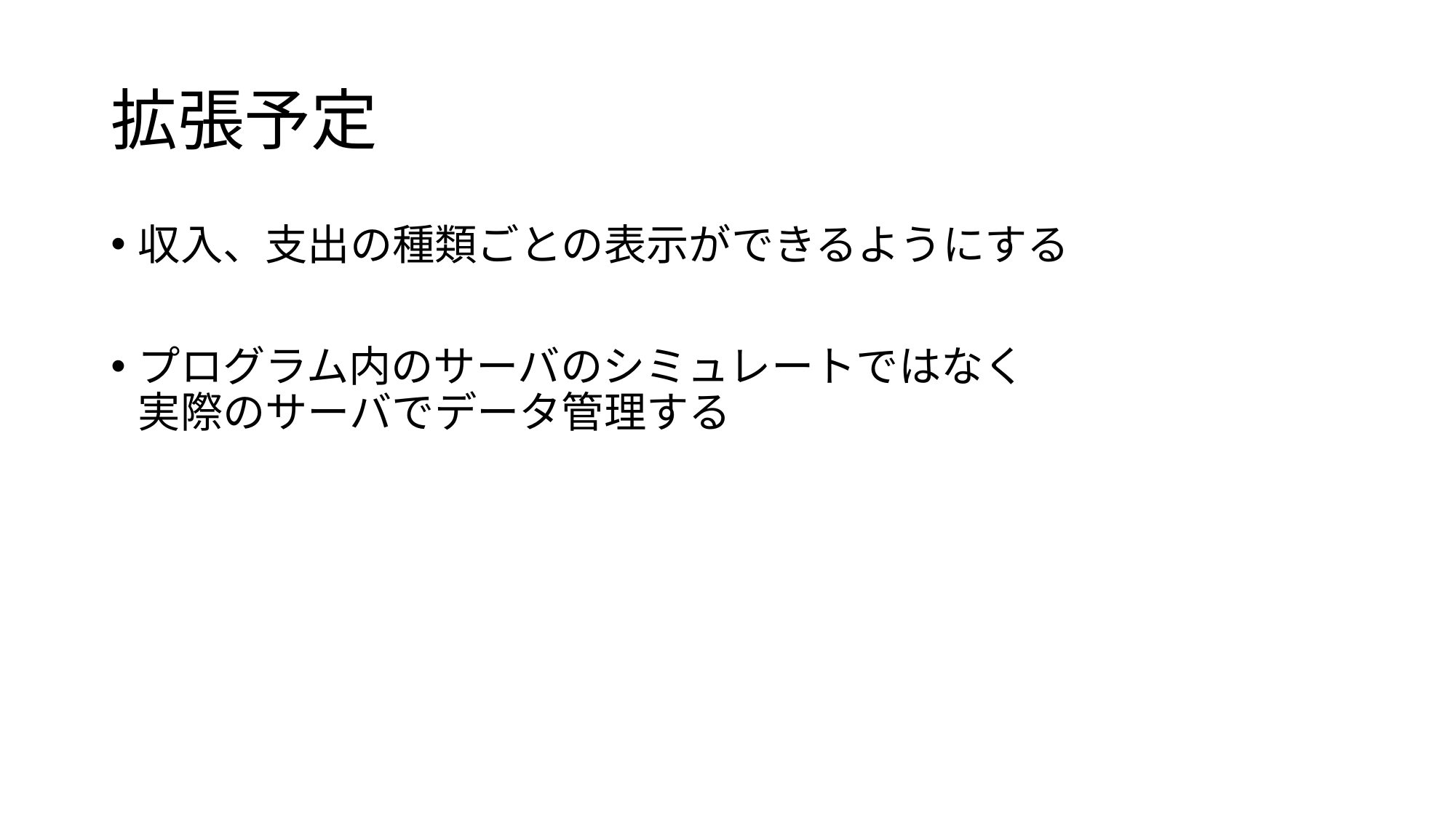

# 拡張予定
収入、支出の種類ごとの表示ができるようにする

プログラム内のサーバのシミュレートではなく
実際のサーバでデータ管理する